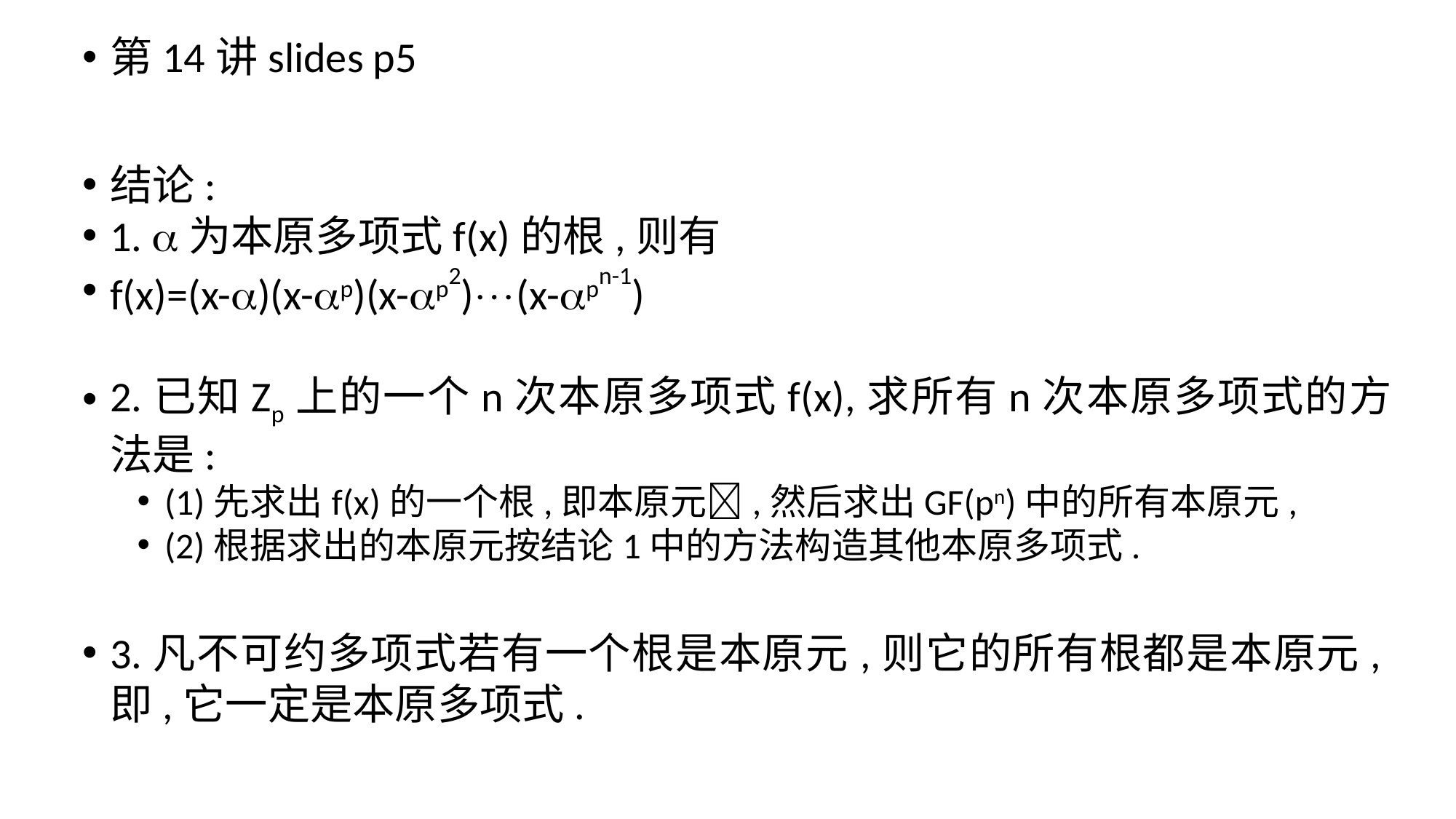

第14讲slides p5

结论:
1. α为本原多项式f(x)的根,则有
f(x)=(x-α)(x-αp)(x-αp2)…(x-αpn-1)

2.已知Zp上的一个n次本原多项式f(x),求所有n次本原多项式的方法是:
(1)先求出f(x)的一个根,即本原元α,然后求出GF(pn)中的所有本原元,
(2)根据求出的本原元按结论1中的方法构造其他本原多项式.

3.凡不可约多项式若有一个根是本原元,则它的所有根都是本原元,即,它一定是本原多项式.